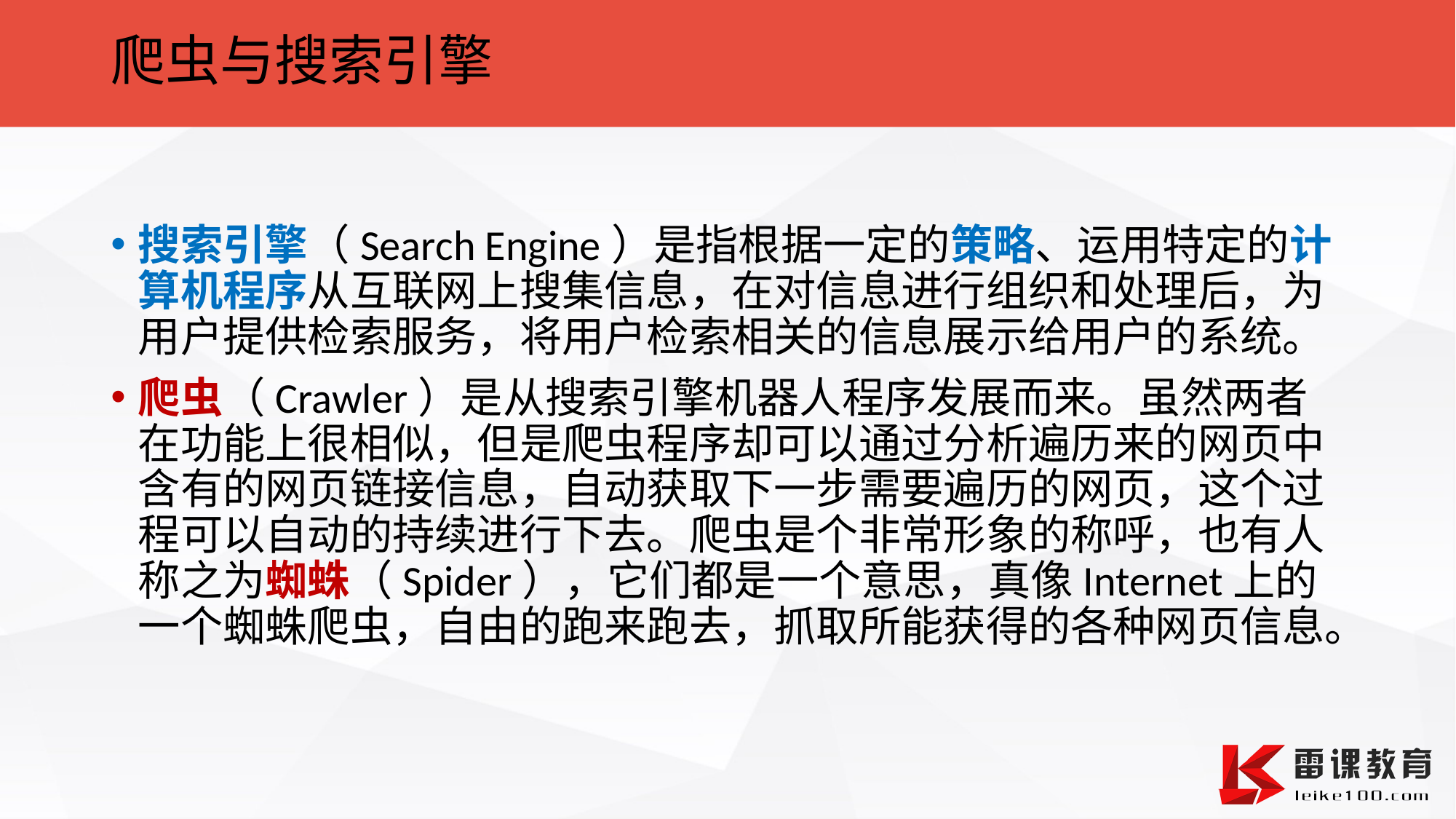

# 爬虫与搜索引擎
搜索引擎（Search Engine）是指根据一定的策略、运用特定的计算机程序从互联网上搜集信息，在对信息进行组织和处理后，为用户提供检索服务，将用户检索相关的信息展示给用户的系统。
爬虫（Crawler）是从搜索引擎机器人程序发展而来。虽然两者在功能上很相似，但是爬虫程序却可以通过分析遍历来的网页中含有的网页链接信息，自动获取下一步需要遍历的网页，这个过程可以自动的持续进行下去。爬虫是个非常形象的称呼，也有人称之为蜘蛛（Spider），它们都是一个意思，真像Internet上的一个蜘蛛爬虫，自由的跑来跑去，抓取所能获得的各种网页信息。